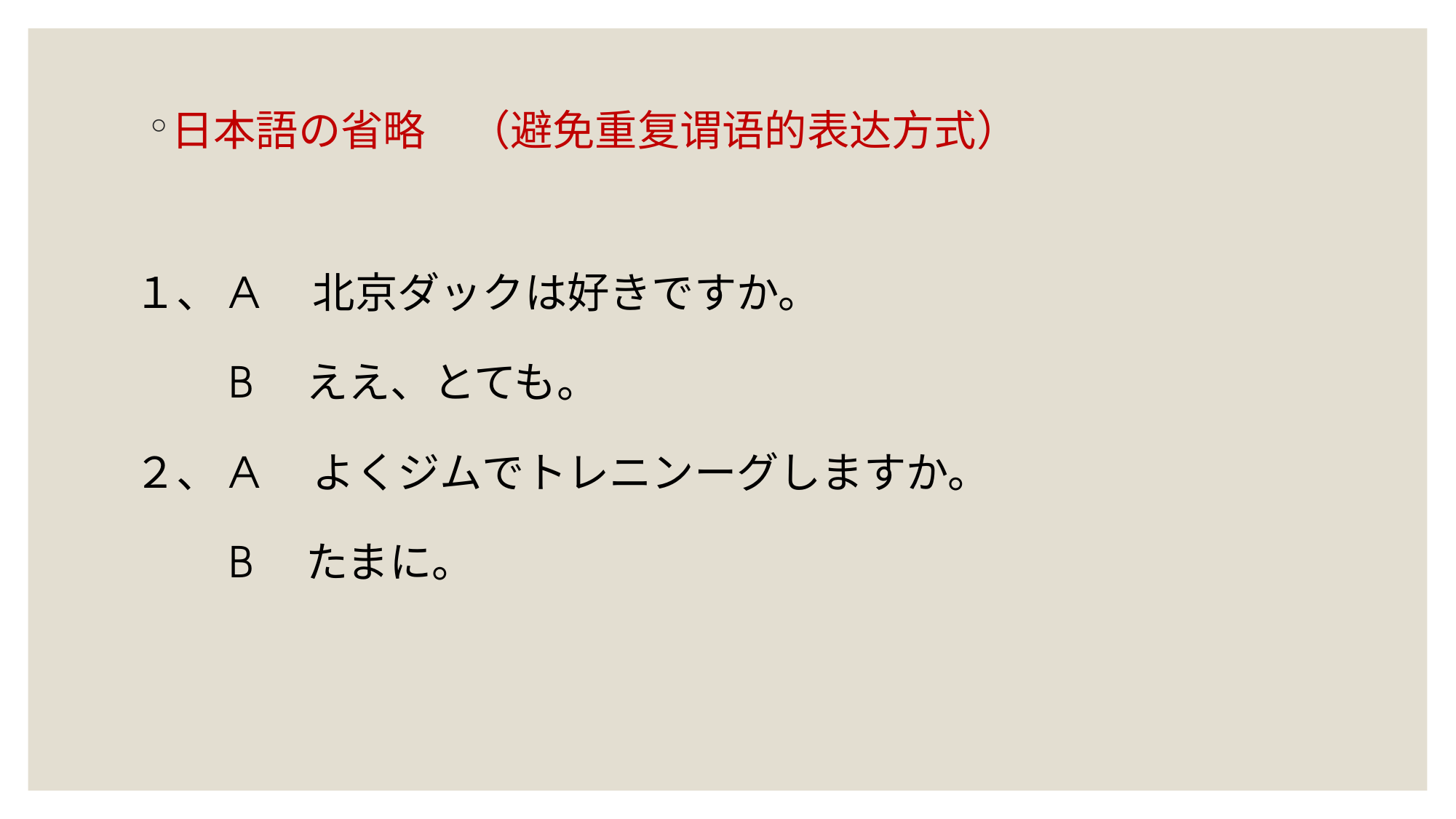

日本語の省略　（避免重复谓语的表达方式）

　１、A　北京ダックは好きですか。
　　　B　ええ、とても。
　２、A　よくジムでトレニンーグしますか。
　　　B　たまに。